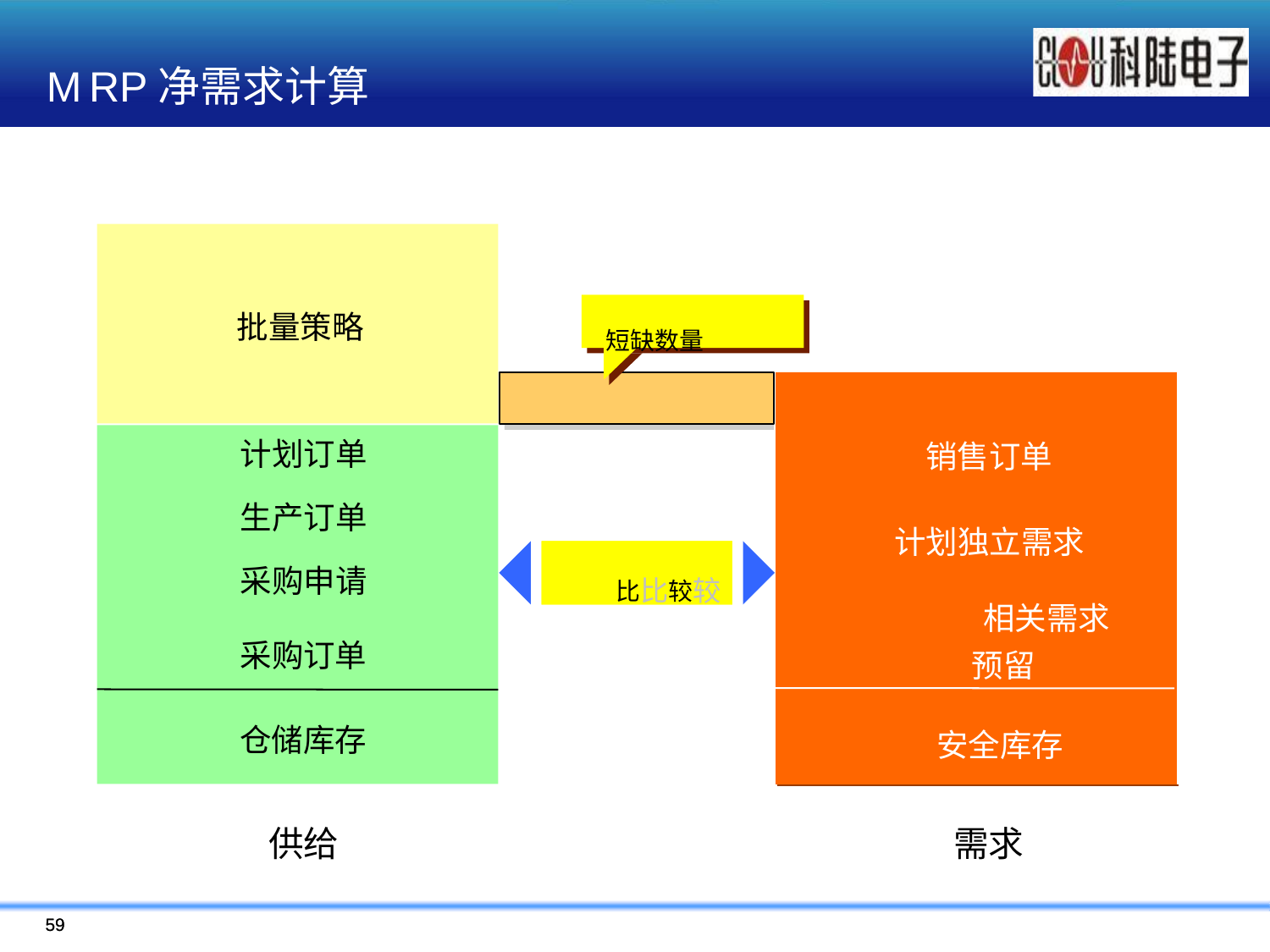

# MRP净需求计算

批量策略
短缺数量

计划订单
生产订单
采购申请
采购订单
销售订单
计划独立需求                 相关需求
预留

比比较较

仓储库存
安全库存

供给
需求

59
59